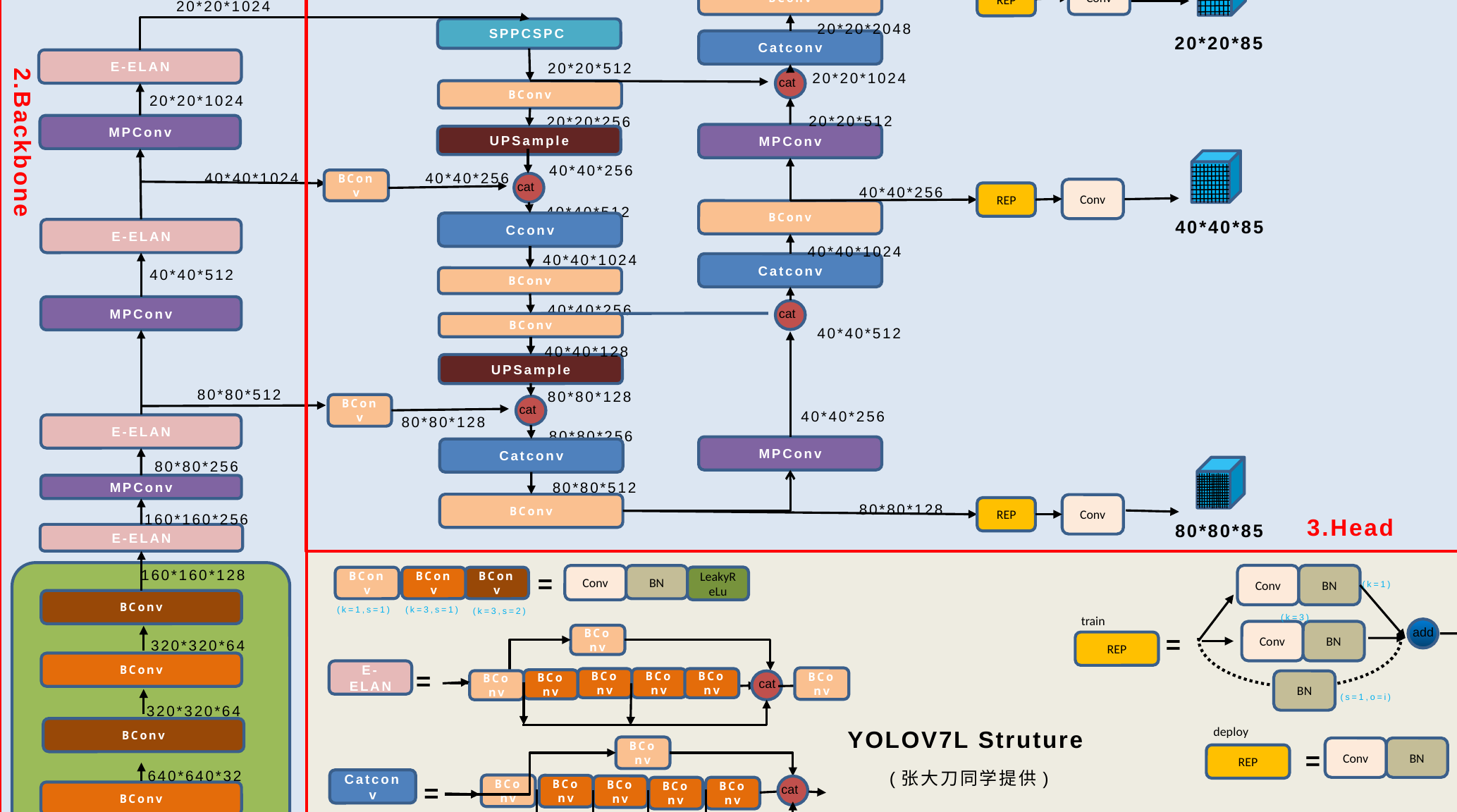

20*20*512
Conv
BConv
REP
20*20*1024
20*20*2048
SPPCSPC
20*20*85
Catconv
20*20*512
E-ELAN
20*20*1024
cat

BConv
20*20*1024
20*20*512
20*20*256
MPConv
2.Backbone
MPConv
UPSample
40*40*256

40*40*1024
40*40*256
BConv
40*40*256
cat

Conv
REP
40*40*512
BConv
40*40*85
Cconv
E-ELAN
40*40*1024
40*40*1024
Catconv
40*40*512
BConv
40*40*256
MPConv
cat

BConv
40*40*512
40*40*128
UPSample
80*80*512
80*80*128
BConv
cat

40*40*256
80*80*128
E-ELAN
80*80*256
MPConv
Catconv
80*80*256

80*80*512
MPConv
80*80*128
BConv
Conv
REP
160*160*256
3.Head
80*80*85
E-ELAN
160*160*128
(k=1)
Conv
BN

(k=3)
train
add

Conv
BN
=
REP
BN
(s=1,o=i)
deploy
Conv
BN
REP
=

Conv
BN
LeakyReLu
BConv
=
BConv
BConv
(k=1,s=1)
(k=3,s=1)
(k=3,s=2)
BConv
BConv
E-ELAN
=
BConv
BConv
BConv
BConv
cat

BConv
320*320*64
BConv
BConv
320*320*64
BConv
YOLOV7L Struture
BConv
Catconv
BConv
BConv
BConv
cat

BConv
BConv
=
640*640*32
(张大刀同学提供)
BConv
(o=4i)
(o=i)
Maxpooling 5
(o=i)
(o≠i)
(o=4i)
(o=i)
BConv
BConv
BConv
BConv
BConv
cat

cat

BConv
Maxpooling 9
SPPCSPC
=
Maxpooling 13
BConv
(o≠i)

1.input
640*640*3

start
BConv
Maxpooling
MPConv
cat

=
BConv
BConv